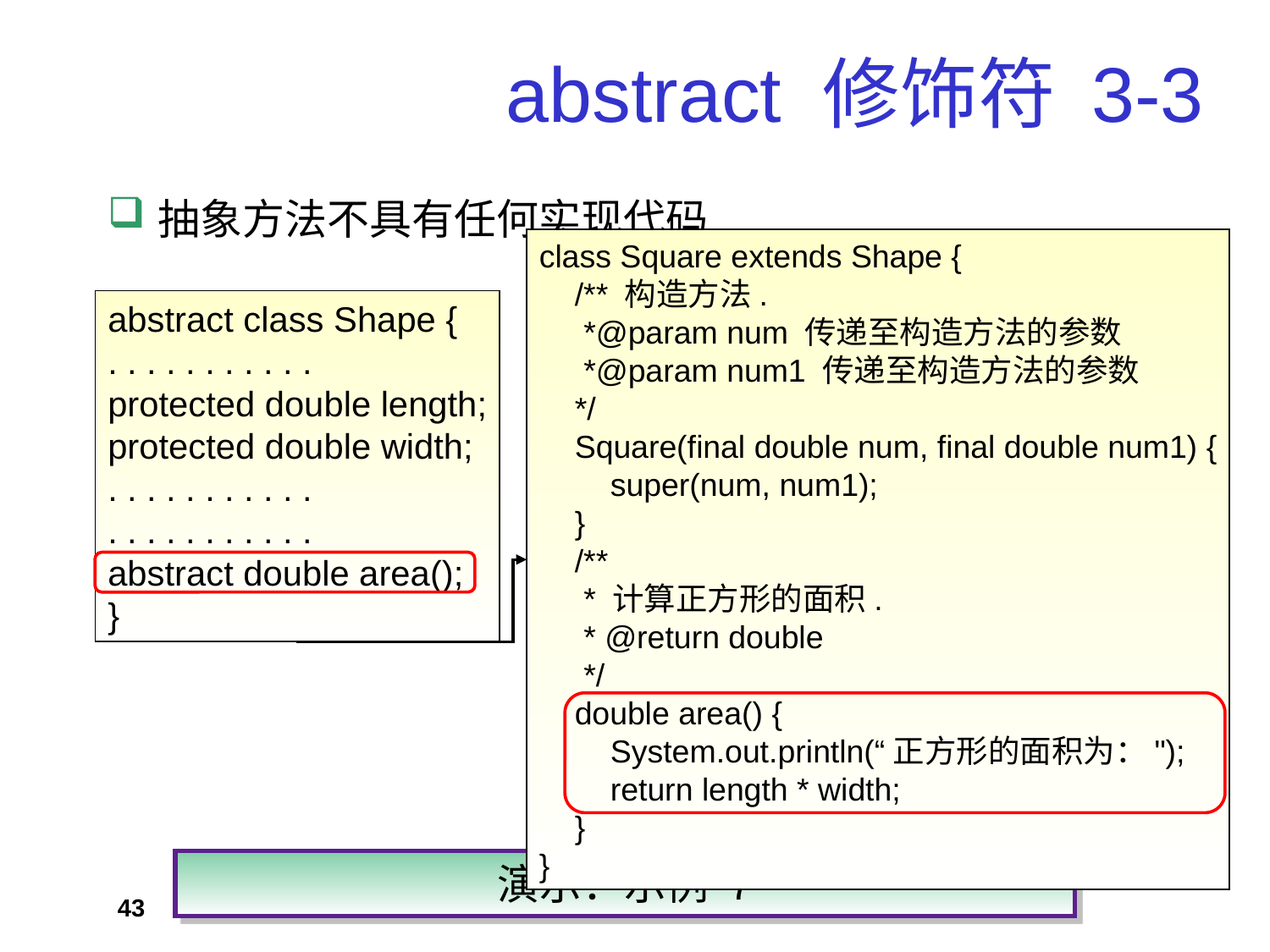

# abstract 修饰符 3-3
抽象方法不具有任何实现代码
class Square extends Shape {
    /** 构造方法.
     *@param num 传递至构造方法的参数
     *@param num1 传递至构造方法的参数
    */
    Square(final double num, final double num1) {
        super(num, num1);
    }
    /**
     * 计算正方形的面积.
     * @return double
     */
    double area() {
        System.out.println(“正方形的面积为：");
        return length * width;
    }
}
abstract class Shape {
. . . . . . . . . . .
protected double length;
protected double width;
. . . . . . . . . . .
. . . . . . . . . . .
abstract double area();
}

演示：示例 7
43